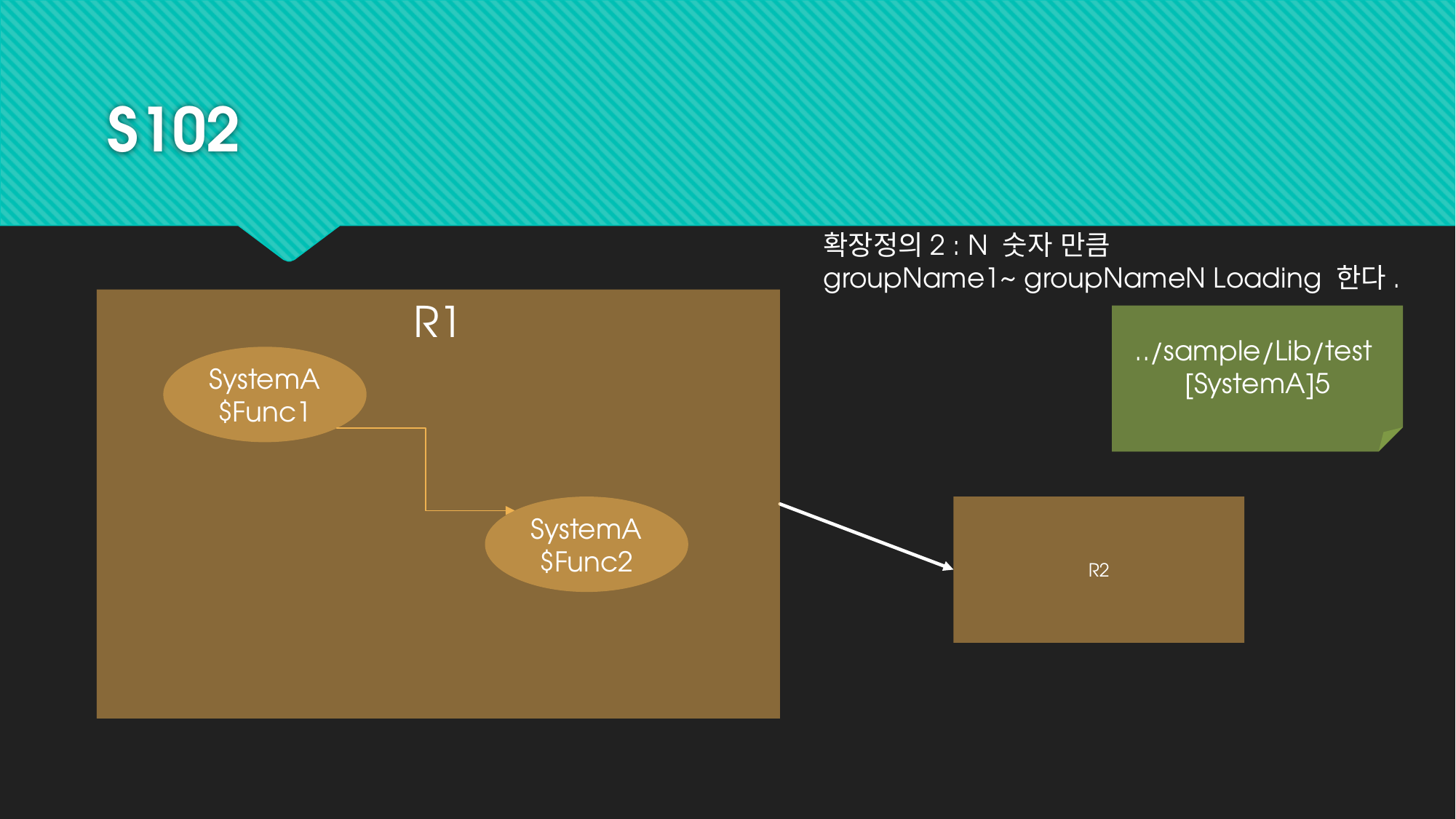

# S102
확장정의2 : N 숫자 만큼
groupName1~ groupNameN Loading 한다.
R1
SystemA $Func1
SystemA $Func2
../sample/Lib/test
[SystemA]5
R2